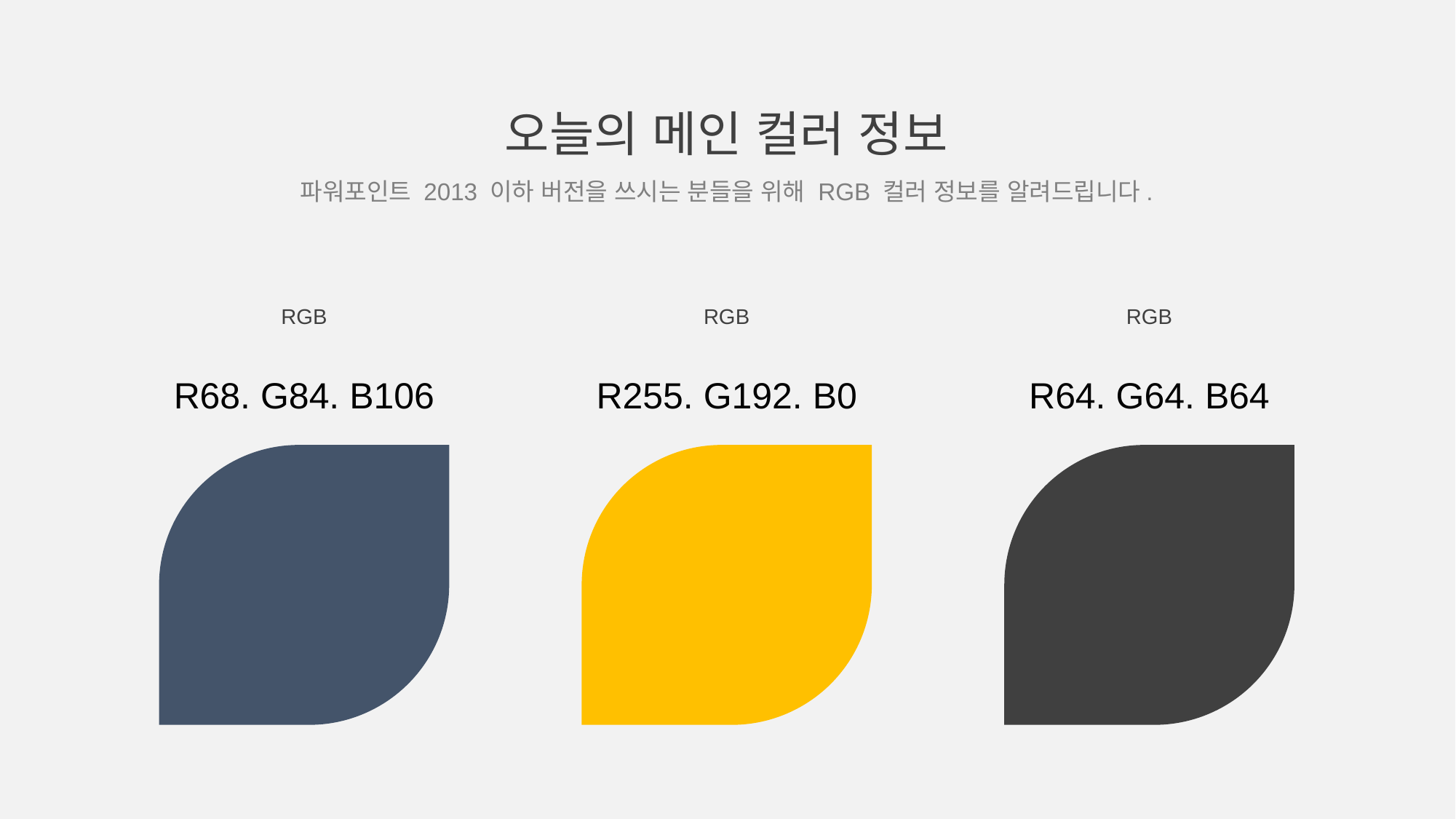

오늘의 메인 컬러 정보
파워포인트 2013 이하 버전을 쓰시는 분들을 위해 RGB 컬러 정보를 알려드립니다.
RGB
R68. G84. B106
RGB
R255. G192. B0
RGB
R64. G64. B64